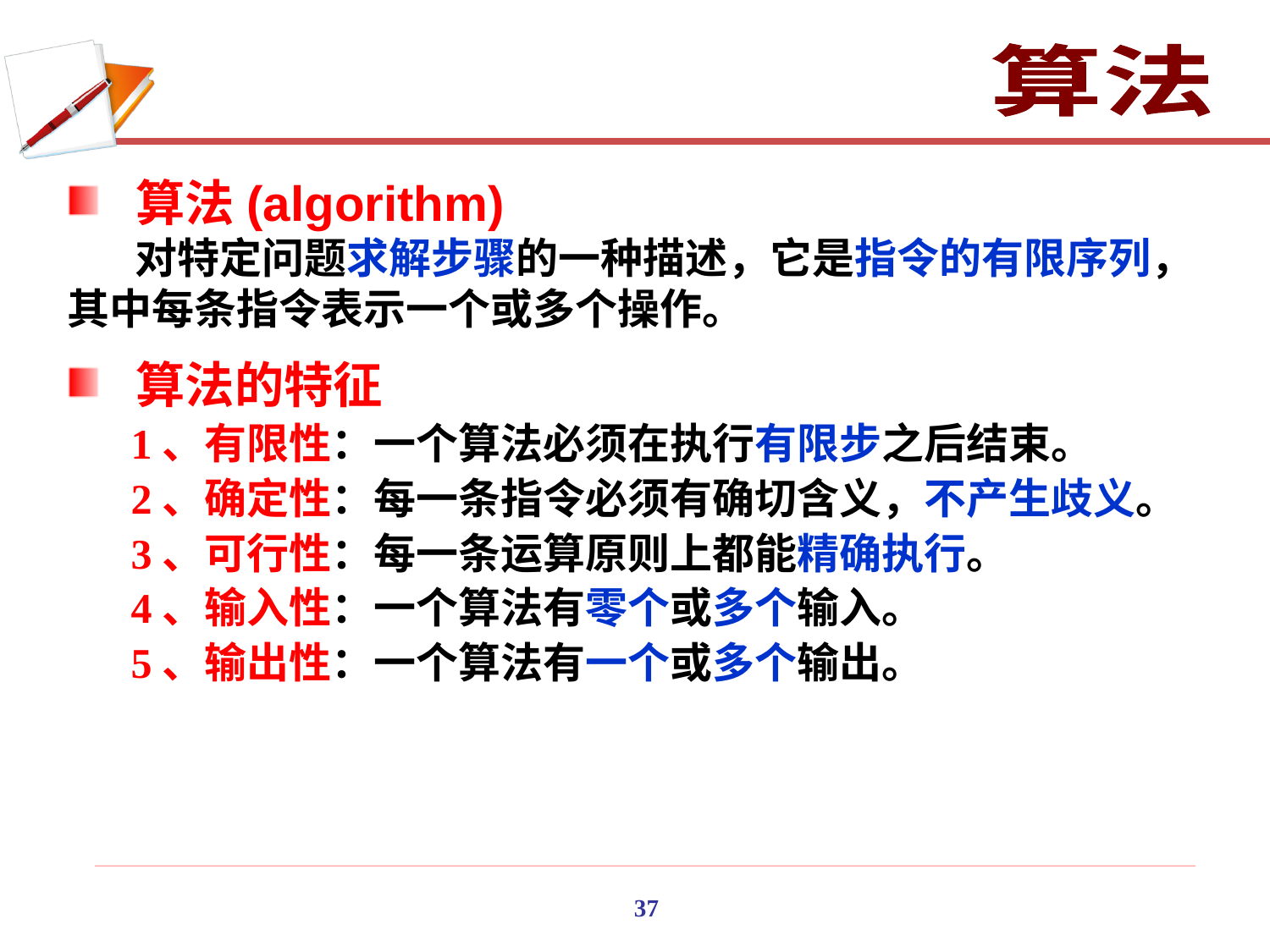

算法
  算法(algorithm)
      对特定问题求解步骤的一种描述，它是指令的有限序列，其中每条指令表示一个或多个操作。
  算法的特征
      1、有限性：一个算法必须在执行有限步之后结束。
      2、确定性：每一条指令必须有确切含义，不产生歧义。
      3、可行性：每一条运算原则上都能精确执行。
      4、输入性：一个算法有零个或多个输入。
      5、输出性：一个算法有一个或多个输出。